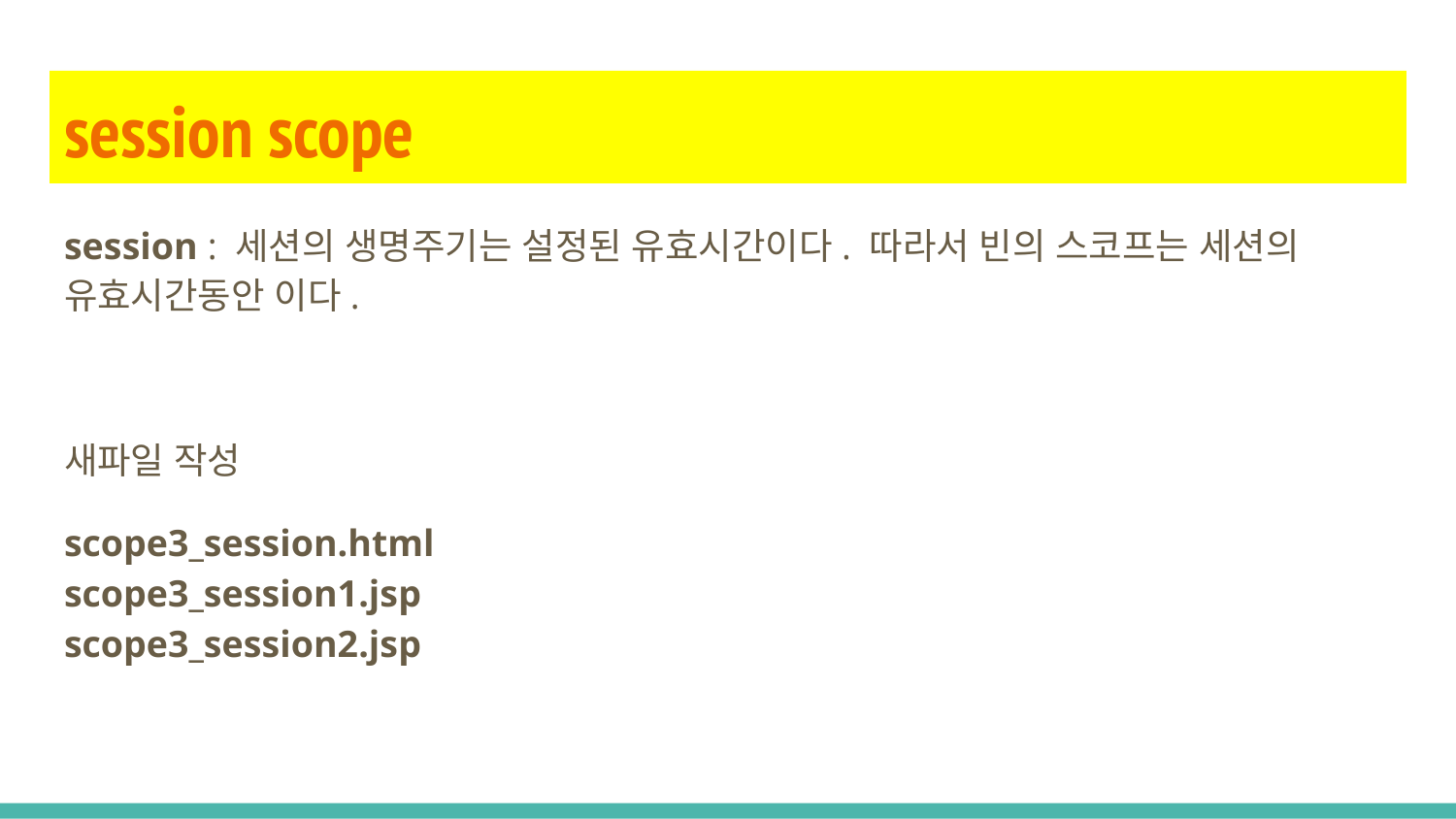

# session scope
session : 세션의 생명주기는 설정된 유효시간이다. 따라서 빈의 스코프는 세션의 유효시간동안 이다.

새파일 작성
scope3_session.html
scope3_session1.jsp
scope3_session2.jsp